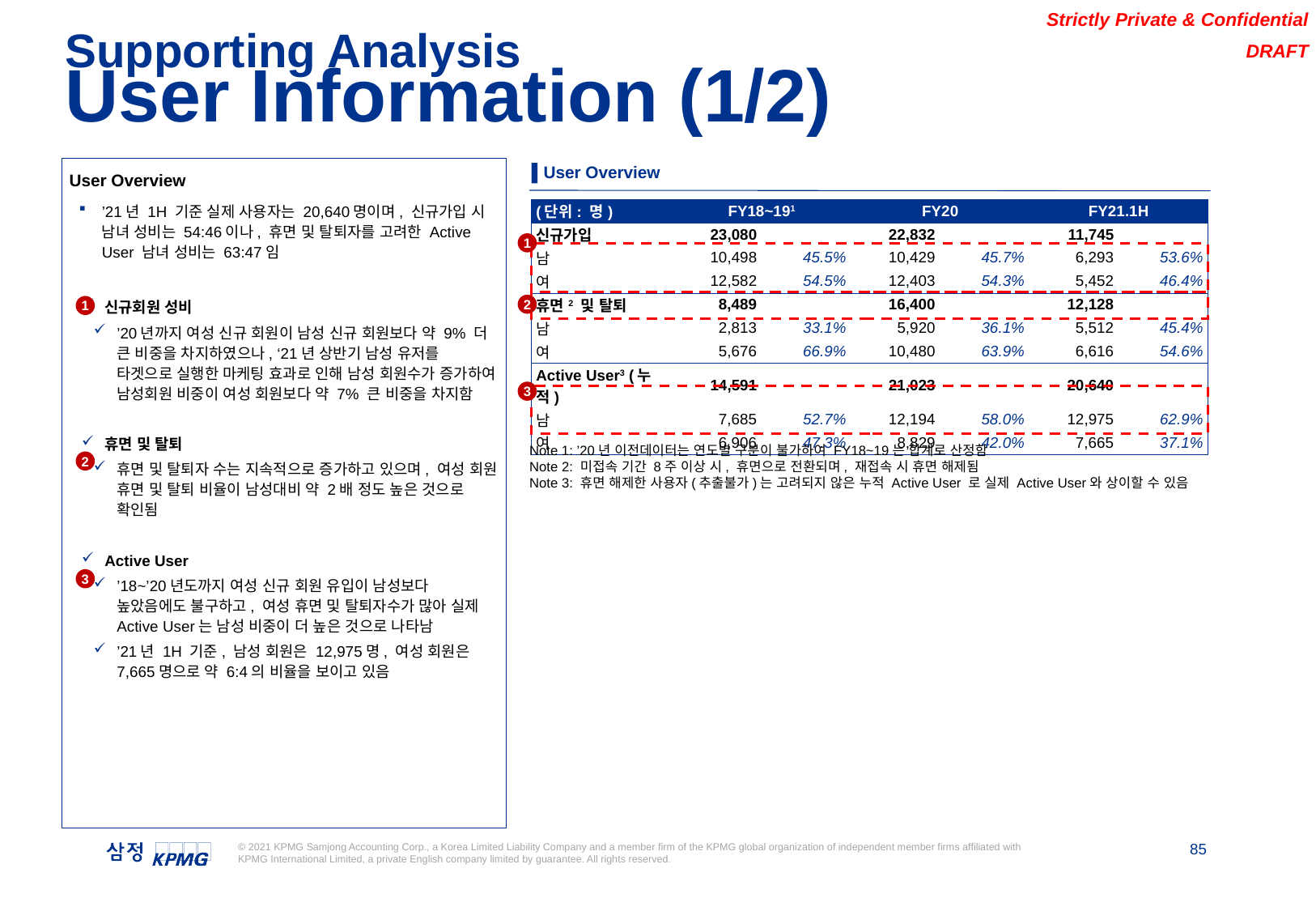

Supporting Analysis
User Information (1/2)
▌User Overview

User Overview
’21년 1H 기준 실제 사용자는 20,640명이며, 신규가입 시 남녀 성비는 54:46이나, 휴면 및 탈퇴자를 고려한 Active User 남녀 성비는 63:47임

신규회원 성비
’20년까지 여성 신규 회원이 남성 신규 회원보다 약 9% 더 큰 비중을 차지하였으나, ‘21년 상반기 남성 유저를 타겟으로 실행한 마케팅 효과로 인해 남성 회원수가 증가하여 남성회원 비중이 여성 회원보다 약 7% 큰 비중을 차지함

휴면 및 탈퇴
휴면 및 탈퇴자 수는 지속적으로 증가하고 있으며, 여성 회원 휴면 및 탈퇴 비율이 남성대비 약 2배 정도 높은 것으로 확인됨

Active User
’18~’20년도까지 여성 신규 회원 유입이 남성보다 높았음에도 불구하고, 여성 휴면 및 탈퇴자수가 많아 실제 Active User는 남성 비중이 더 높은 것으로 나타남
’21년 1H 기준, 남성 회원은 12,975명, 여성 회원은 7,665명으로 약 6:4의 비율을 보이고 있음

| (단위: 명) | FY18~191 |  | FY20 |  | FY21.1H |  |
| --- | --- | --- | --- | --- | --- | --- |
| 신규가입 | 23,080 |  | 22,832 |  | 11,745 |  |
| 남 | 10,498 | 45.5% | 10,429 | 45.7% | 6,293 | 53.6% |
| 여 | 12,582 | 54.5% | 12,403 | 54.3% | 5,452 | 46.4% |
| 휴면2 및 탈퇴 | 8,489 |  | 16,400 |  | 12,128 |  |
| 남 | 2,813 | 33.1% | 5,920 | 36.1% | 5,512 | 45.4% |
| 여 | 5,676 | 66.9% | 10,480 | 63.9% | 6,616 | 54.6% |
| Active User3 (누적) | 14,591 |  | 21,023 |  | 20,640 |  |
| 남 | 7,685 | 52.7% | 12,194 | 58.0% | 12,975 | 62.9% |
| 여 | 6,906 | 47.3% | 8,829 | 42.0% | 7,665 | 37.1% |
1

2
1
3

Note 1: ’20년 이전데이터는 연도별 구분이 불가하여 FY18~19는 합계로 산정함
Note 2: 미접속 기간 8주 이상 시, 휴면으로 전환되며, 재접속 시 휴면 해제됨
Note 3: 휴면 해제한 사용자(추출불가)는 고려되지 않은 누적 Active User 로 실제 Active User와 상이할 수 있음
2
3